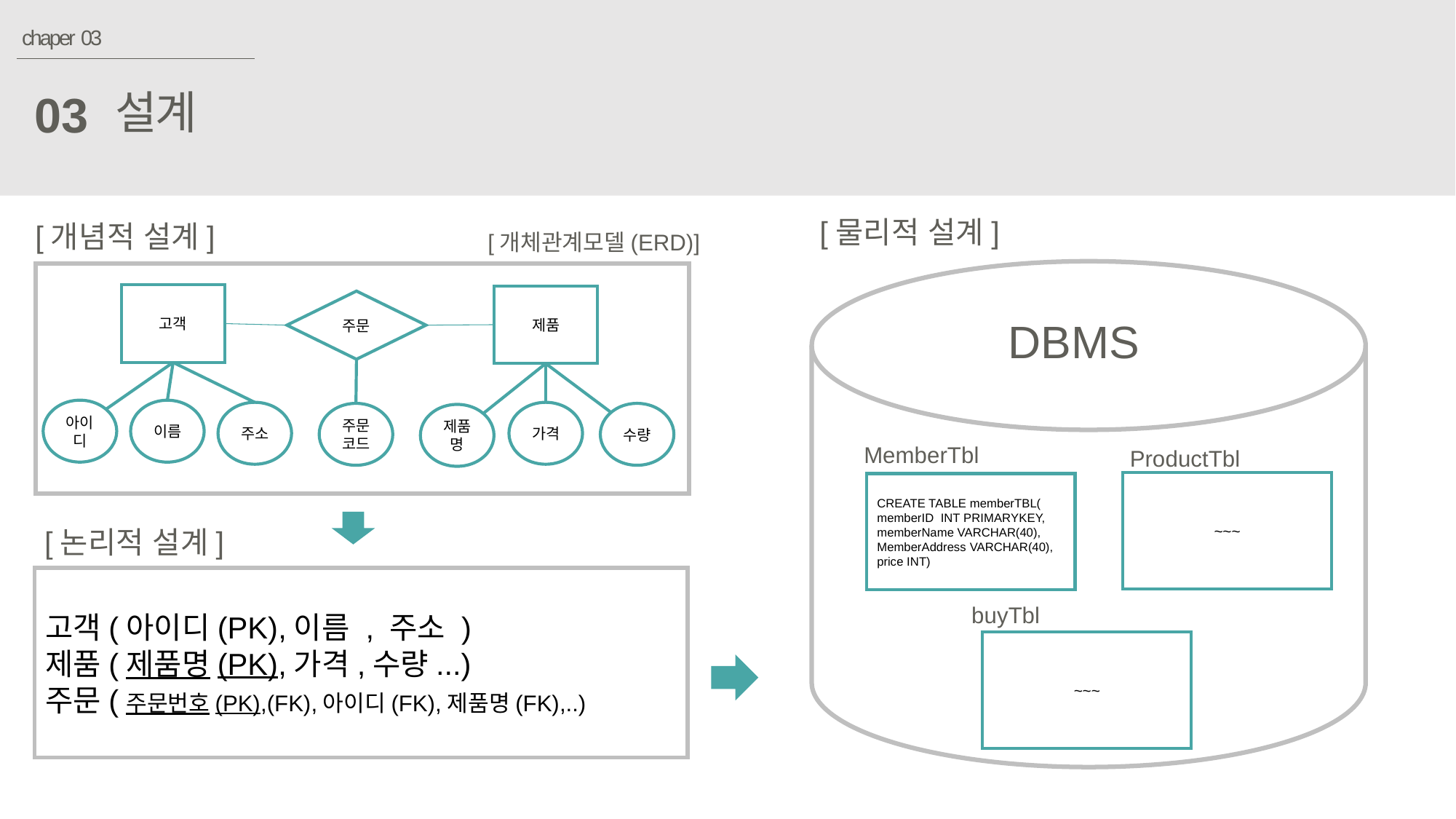

chaper  03
설계
03
[물리적 설계]

[개념적 설계]
[개체관계모델(ERD)]

고객
제품
주문
아이디
이름
주소
가격
주문코드
수량
제품명
DBMS
MemberTbl
ProductTbl
~~~
CREATE TABLE memberTBL(
memberID  INT PRIMARYKEY,
memberName VARCHAR(40),
MemberAddress VARCHAR(40),
price INT)

[논리적 설계]
고객(아이디(PK),이름 , 주소 )
제품(제품명(PK),가격,수량...)
주문(주문번호(PK),(FK),아이디(FK),제품명(FK),..)
buyTbl
~~~